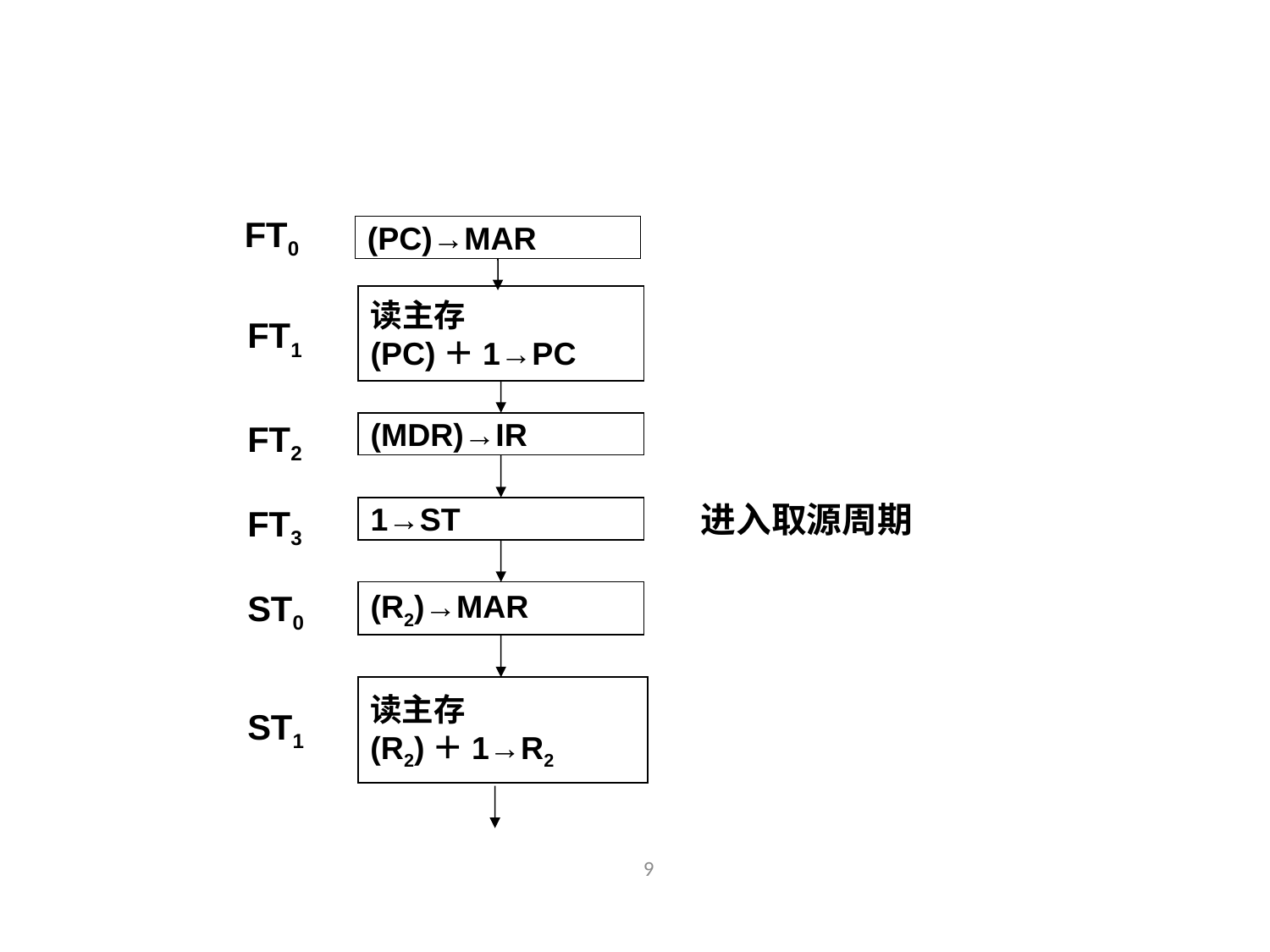

#
FT0
(PC)→MAR

读主存
(PC)＋1→PC
FT1

FT2
(MDR)→IR

FT3
1→ST
进入取源周期

ST0
(R2)→MAR

读主存
(R2)＋1→R2
ST1

9